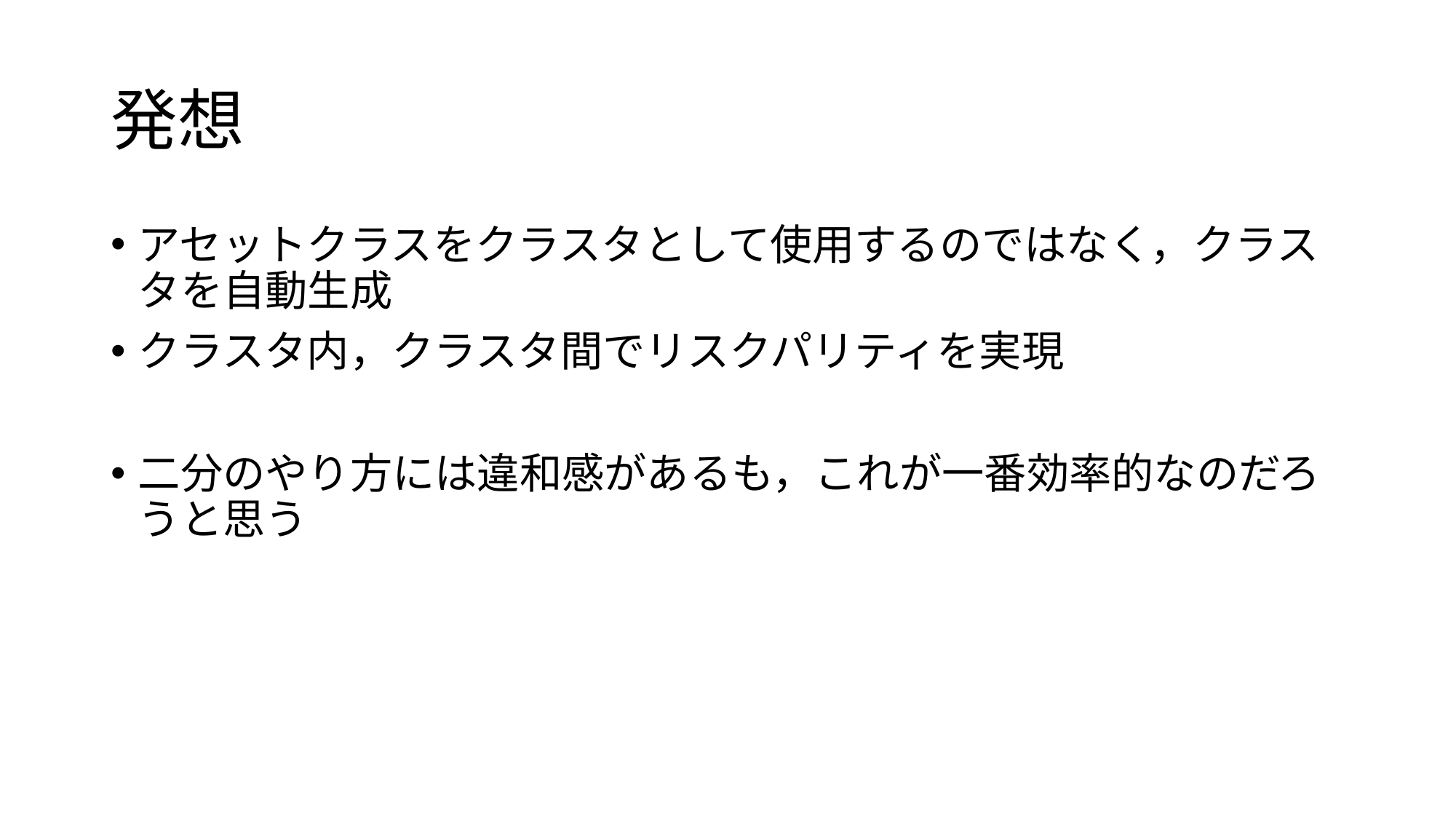

# 発想
アセットクラスをクラスタとして使用するのではなく，クラスタを自動生成
クラスタ内，クラスタ間でリスクパリティを実現

二分のやり方には違和感があるも，これが一番効率的なのだろうと思う